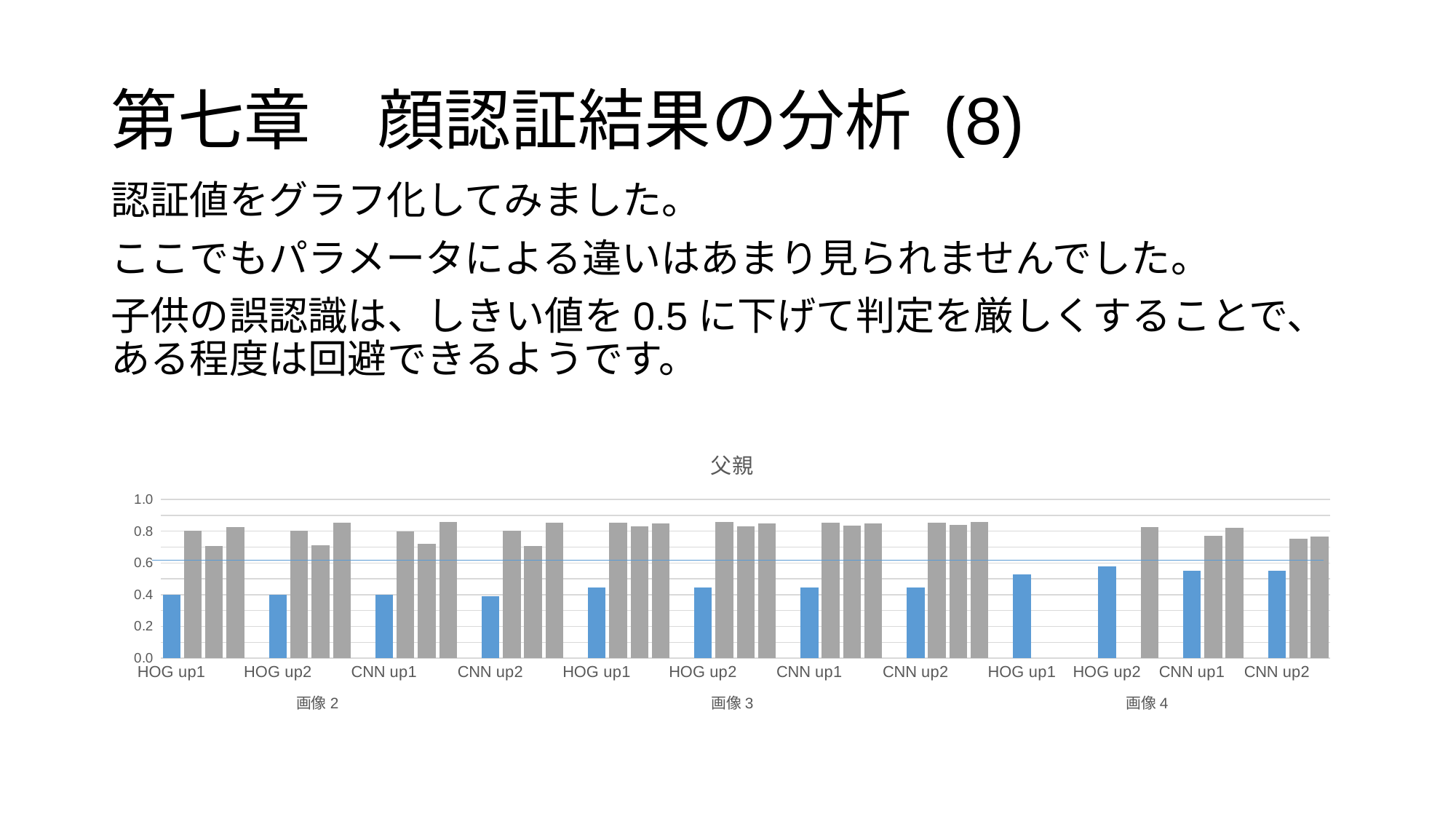

# 第七章　顔認証結果の分析 (8)
認証値をグラフ化してみました。
ここでもパラメータによる違いはあまり見られませんでした。
子供の誤認識は、しきい値を0.5に下げて判定を厳しくすることで、ある程度は回避できるようです。

### Chart:

| Category | 父親 |
|---|---|
| HOG up1 | 0.39837144 |
|  | 0.80408018 |
|  | 0.70802824 |
|  | 0.82534138 |
|  | None |
| HOG up2 | 0.39837144 |
|  | 0.80408018 |
|  | 0.71119092 |
|  | 0.85507819 |
|  | None |
| CNN up1 | 0.39837144 |
|  | 0.79837993 |
|  | 0.72021815 |
|  | 0.86040514 |
|  | None |
| CNN up2 | 0.38845192 |
|  | 0.80329872 |
|  | 0.70802824 |
|  | 0.85255289 |
|  | None |
| HOG up1 | 0.44521606 |
|  | 0.85171293 |
|  | 0.83252617 |
|  | 0.84705096 |
|  | None |
| HOG up2 | 0.44521606 |
|  | 0.85719944 |
|  | 0.83252617 |
|  | 0.84705096 |
|  | None |
| CNN up1 | 0.44358782 |
|  | 0.85171293 |
|  | 0.83448006 |
|  | 0.84705096 |
|  | None |
| CNN up2 | 0.44521606 |
|  | 0.85171293 |
|  | 0.83830422 |
|  | 0.85685431 |
|  | None |
| HOG up1 | 0.52716847 |
|  | None |
|  | None |
|  | None |
| HOG up2 | 0.58024973 |
|  | None |
|  | 0.82569613 |
|  | None |
| CNN up1 | 0.55170255 |
|  | 0.7718384 |
|  | 0.82356253 |
|  | None |
| CNN up2 | 0.55195876 |